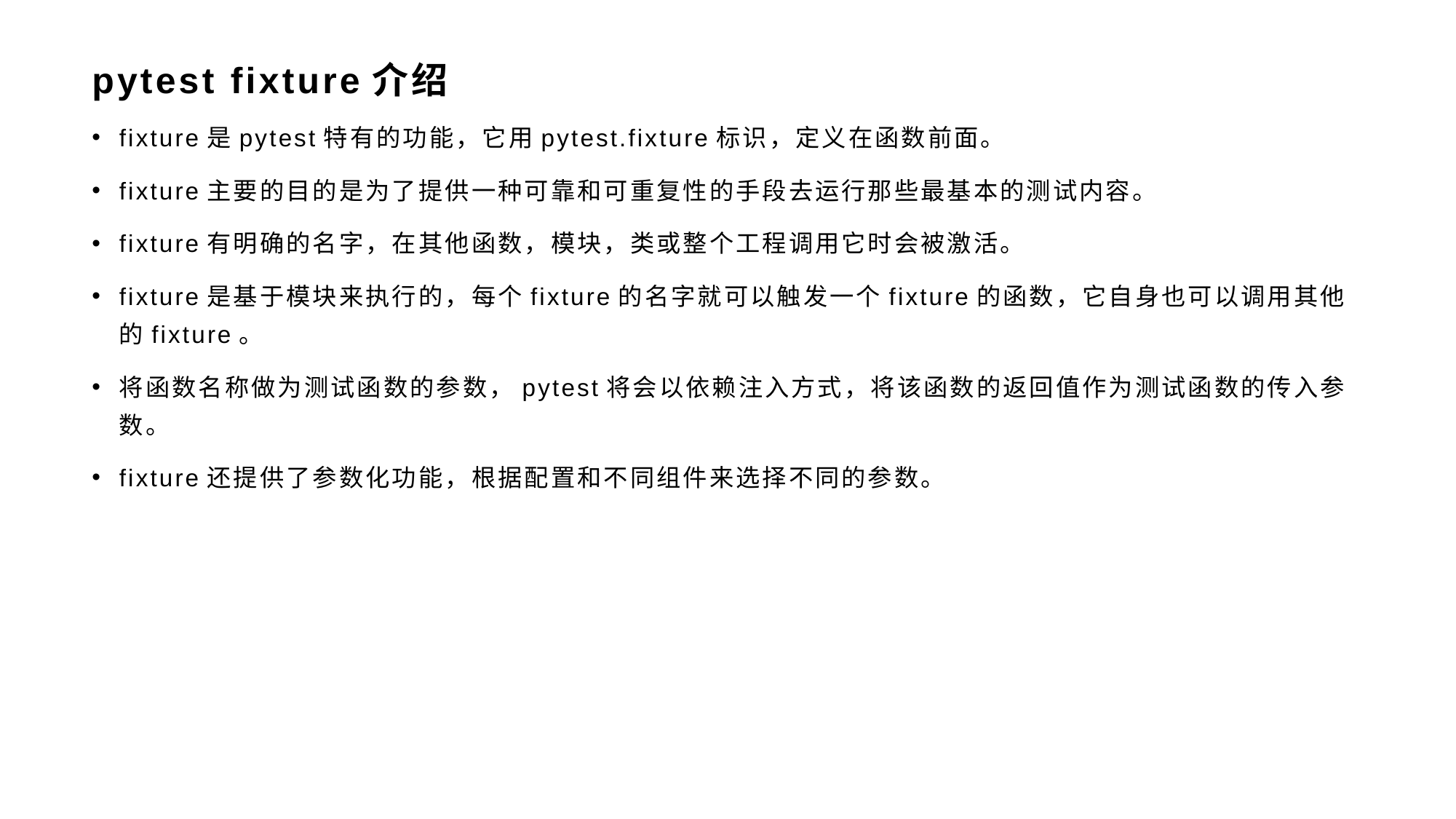

# pytest fixture介绍
fixture是pytest特有的功能，它用pytest.fixture标识，定义在函数前面。
fixture主要的目的是为了提供一种可靠和可重复性的手段去运行那些最基本的测试内容。
fixture有明确的名字，在其他函数，模块，类或整个工程调用它时会被激活。
fixture是基于模块来执行的，每个fixture的名字就可以触发一个fixture的函数，它自身也可以调用其他的fixture。
将函数名称做为测试函数的参数，pytest将会以依赖注入方式，将该函数的返回值作为测试函数的传入参数。
fixture还提供了参数化功能，根据配置和不同组件来选择不同的参数。